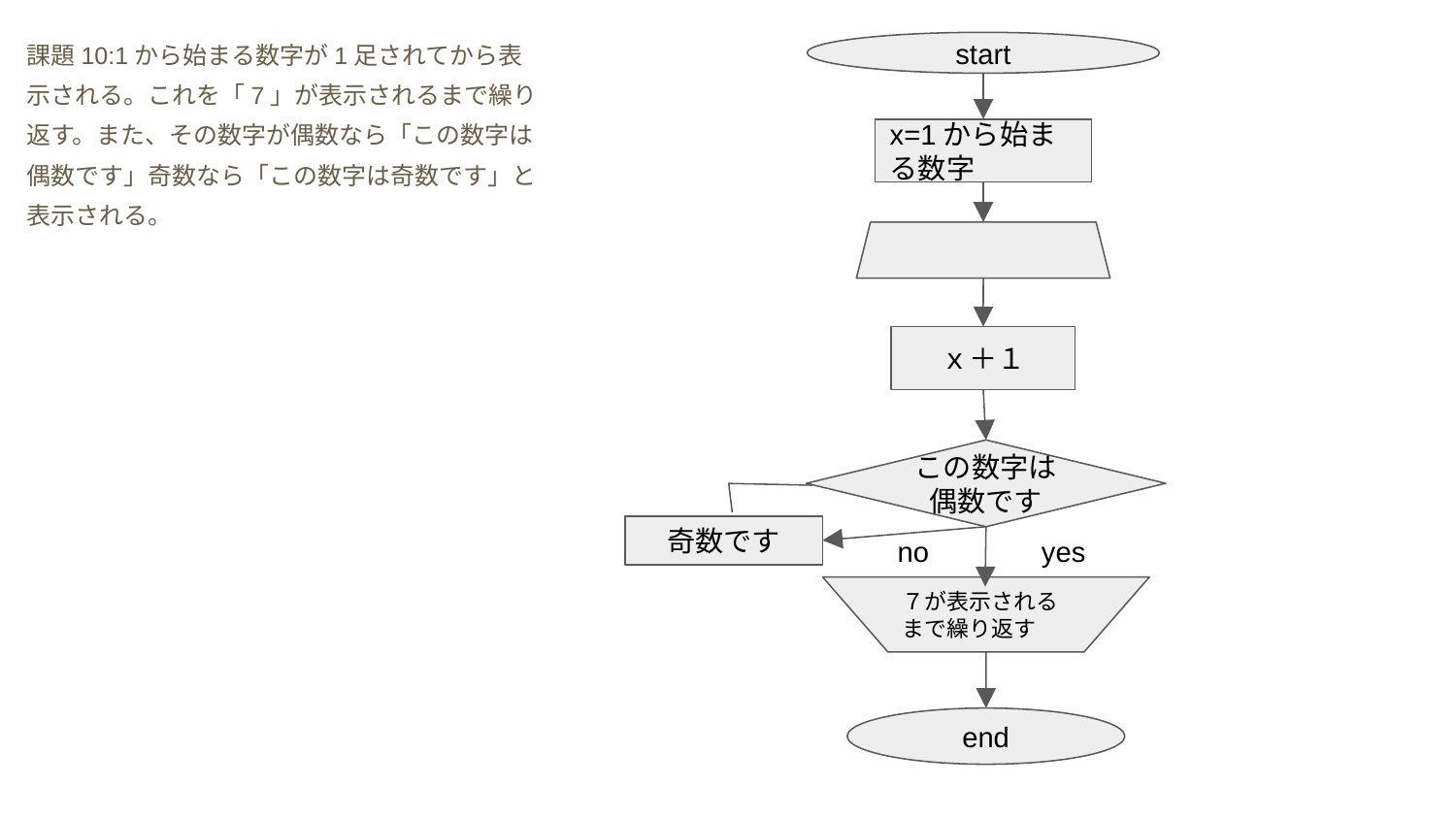

# 課題10:1から始まる数字が1足されてから表示される。これを「7」が表示されるまで繰り返す。また、その数字が偶数なら「この数字は偶数です」奇数なら「この数字は奇数です」と表示される。

start
x=1から始まる数字

ｘ＋１
この数字は偶数です

奇数です
yes
no
７が表示されるまで繰り返す
end